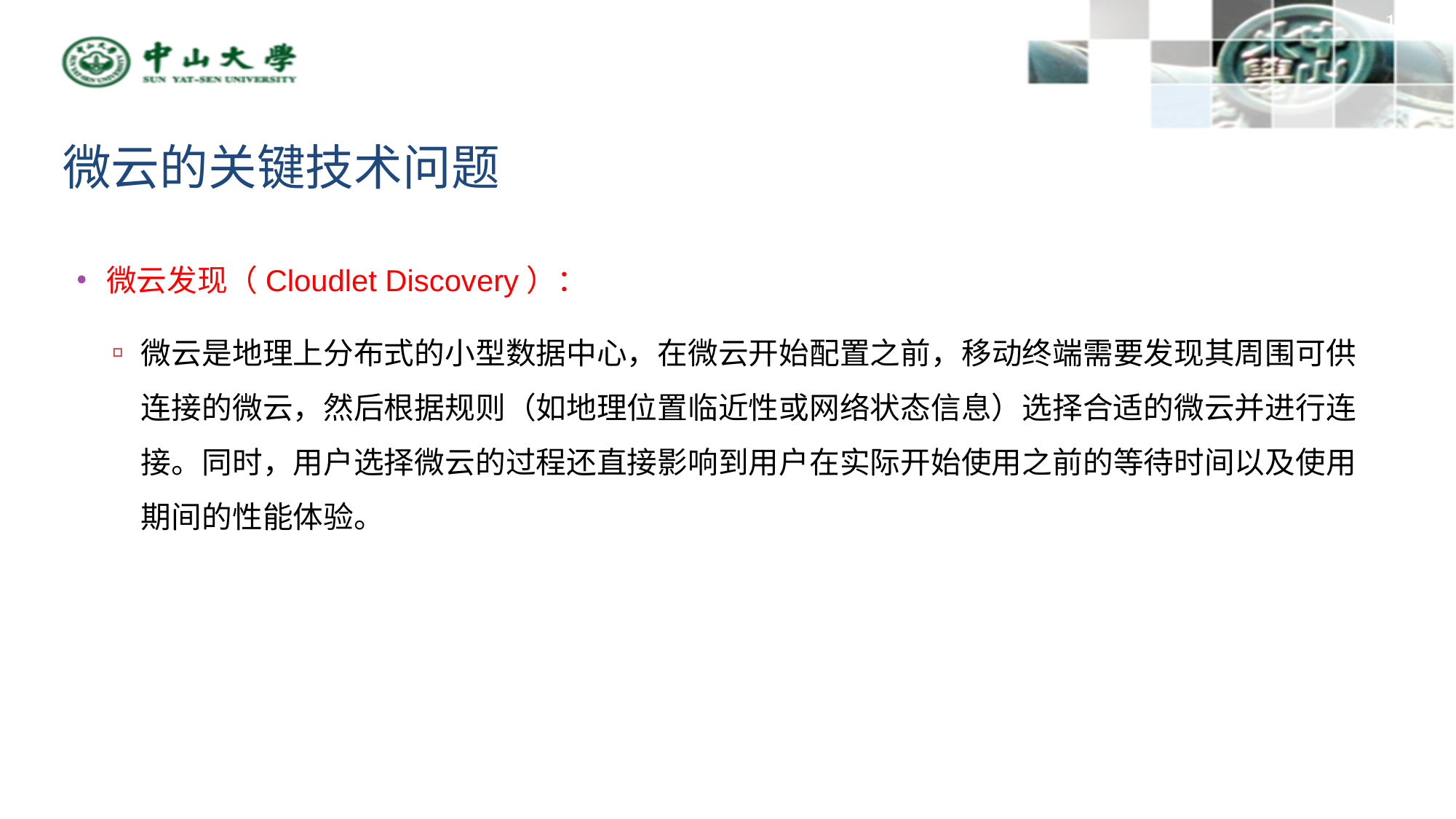

19
# 微云的关键技术问题
微云发现（Cloudlet Discovery）：
微云是地理上分布式的小型数据中心，在微云开始配置之前，移动终端需要发现其周围可供连接的微云，然后根据规则（如地理位置临近性或网络状态信息）选择合适的微云并进行连接。同时，用户选择微云的过程还直接影响到用户在实际开始使用之前的等待时间以及使用期间的性能体验。